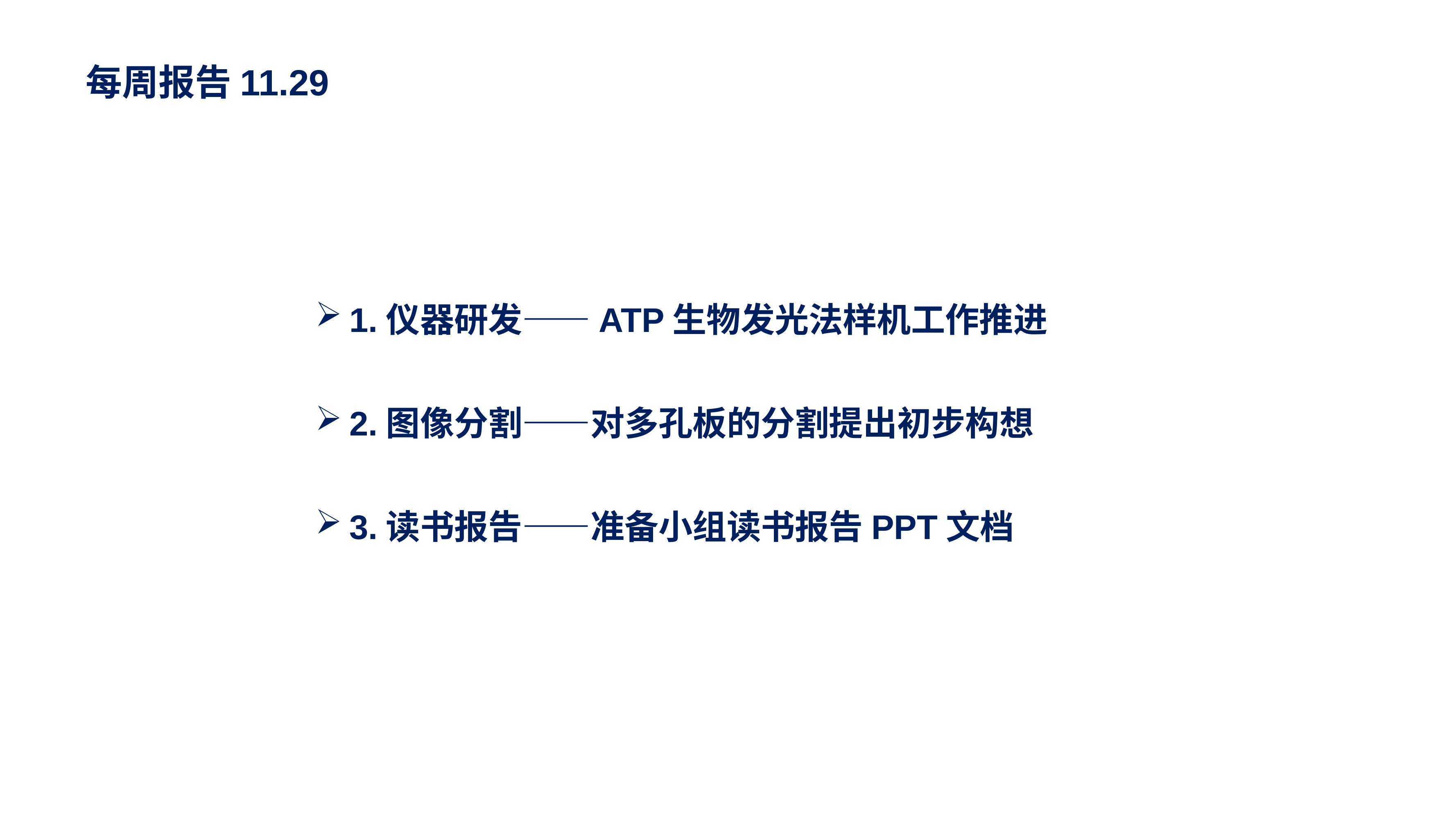

每周报告11.29
1.仪器研发——ATP生物发光法样机工作推进
2.图像分割——对多孔板的分割提出初步构想
3.读书报告——准备小组读书报告PPT文档